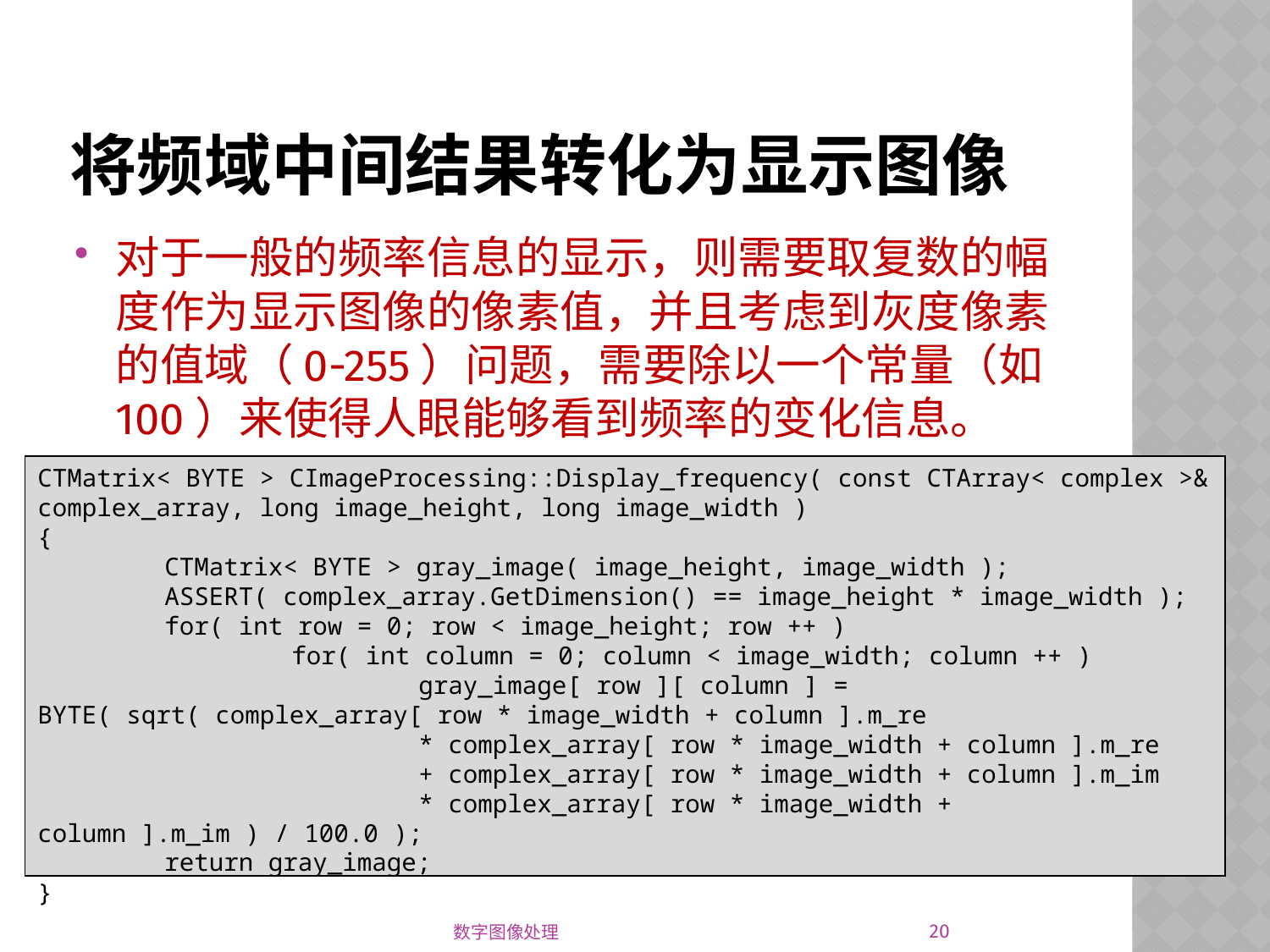

# 将频域中间结果转化为显示图像
对于一般的频率信息的显示，则需要取复数的幅度作为显示图像的像素值，并且考虑到灰度像素的值域（0-255）问题，需要除以一个常量（如100）来使得人眼能够看到频率的变化信息。
CTMatrix< BYTE > CImageProcessing::Display_frequency( const CTArray< complex >& complex_array, long image_height, long image_width )
{
	CTMatrix< BYTE > gray_image( image_height, image_width );
	ASSERT( complex_array.GetDimension() == image_height * image_width );
	for( int row = 0; row < image_height; row ++ )
		for( int column = 0; column < image_width; column ++ )
			gray_image[ row ][ column ] = BYTE( sqrt( complex_array[ row * image_width + column ].m_re
			* complex_array[ row * image_width + column ].m_re
			+ complex_array[ row * image_width + column ].m_im
			* complex_array[ row * image_width + column ].m_im ) / 100.0 );
	return gray_image;
}
20
数字图像处理